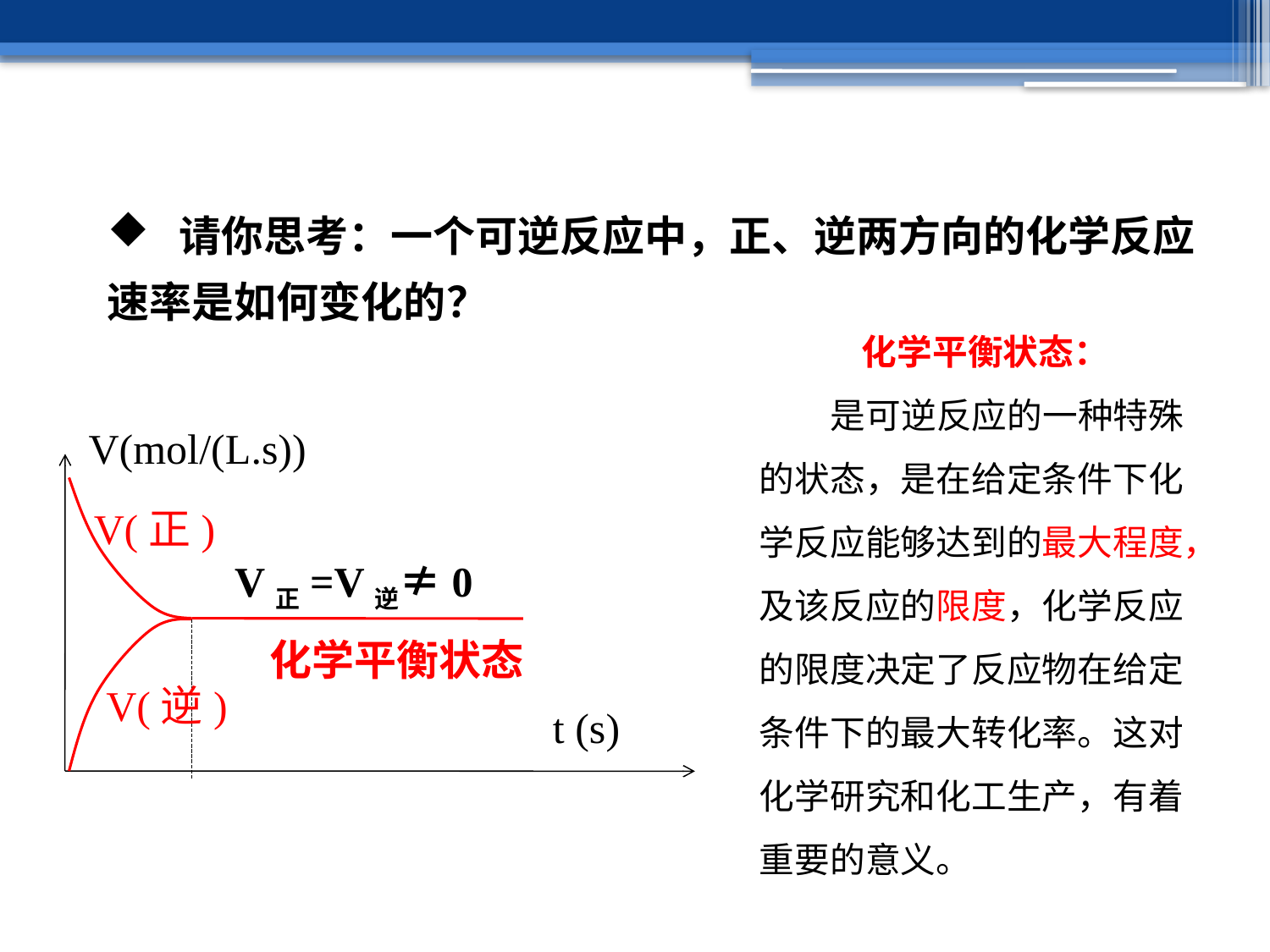

请你思考：一个可逆反应中，正、逆两方向的化学反应速率是如何变化的？
化学平衡状态：
        是可逆反应的一种特殊的状态，是在给定条件下化学反应能够达到的最大程度，及该反应的限度，化学反应的限度决定了反应物在给定条件下的最大转化率。这对化学研究和化工生产，有着重要的意义。
V(mol/(L.s))
t (s)

V(正)
V(逆)

V正=V逆≠0
化学平衡状态